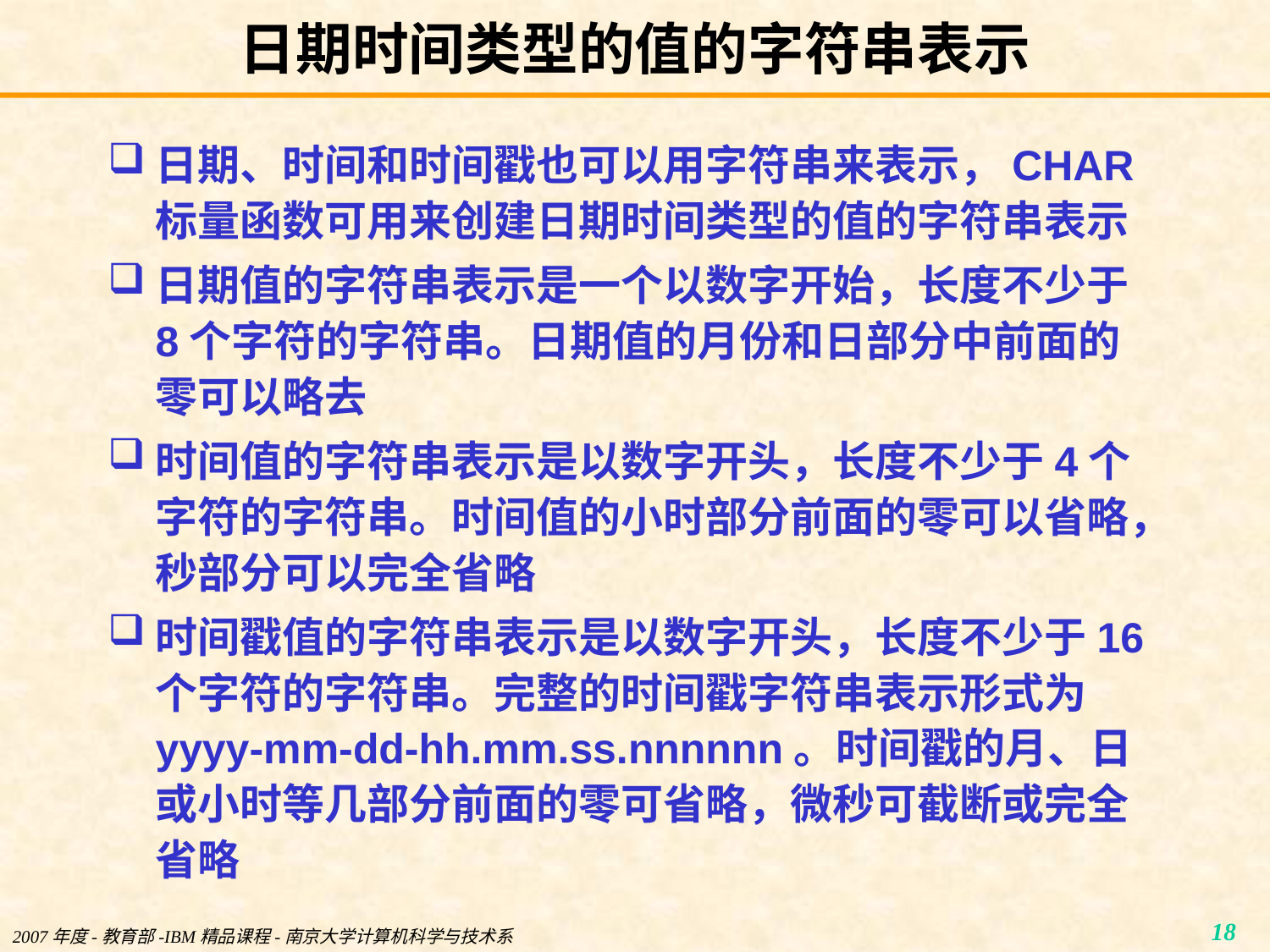

# 日期时间类型的值的字符串表示
日期、时间和时间戳也可以用字符串来表示，CHAR标量函数可用来创建日期时间类型的值的字符串表示
日期值的字符串表示是一个以数字开始，长度不少于8个字符的字符串。日期值的月份和日部分中前面的零可以略去
时间值的字符串表示是以数字开头，长度不少于4个字符的字符串。时间值的小时部分前面的零可以省略，秒部分可以完全省略
时间戳值的字符串表示是以数字开头，长度不少于16个字符的字符串。完整的时间戳字符串表示形式为yyyy-mm-dd-hh.mm.ss.nnnnnn。时间戳的月、日或小时等几部分前面的零可省略，微秒可截断或完全省略
18
2007年度-教育部-IBM精品课程-南京大学计算机科学与技术系